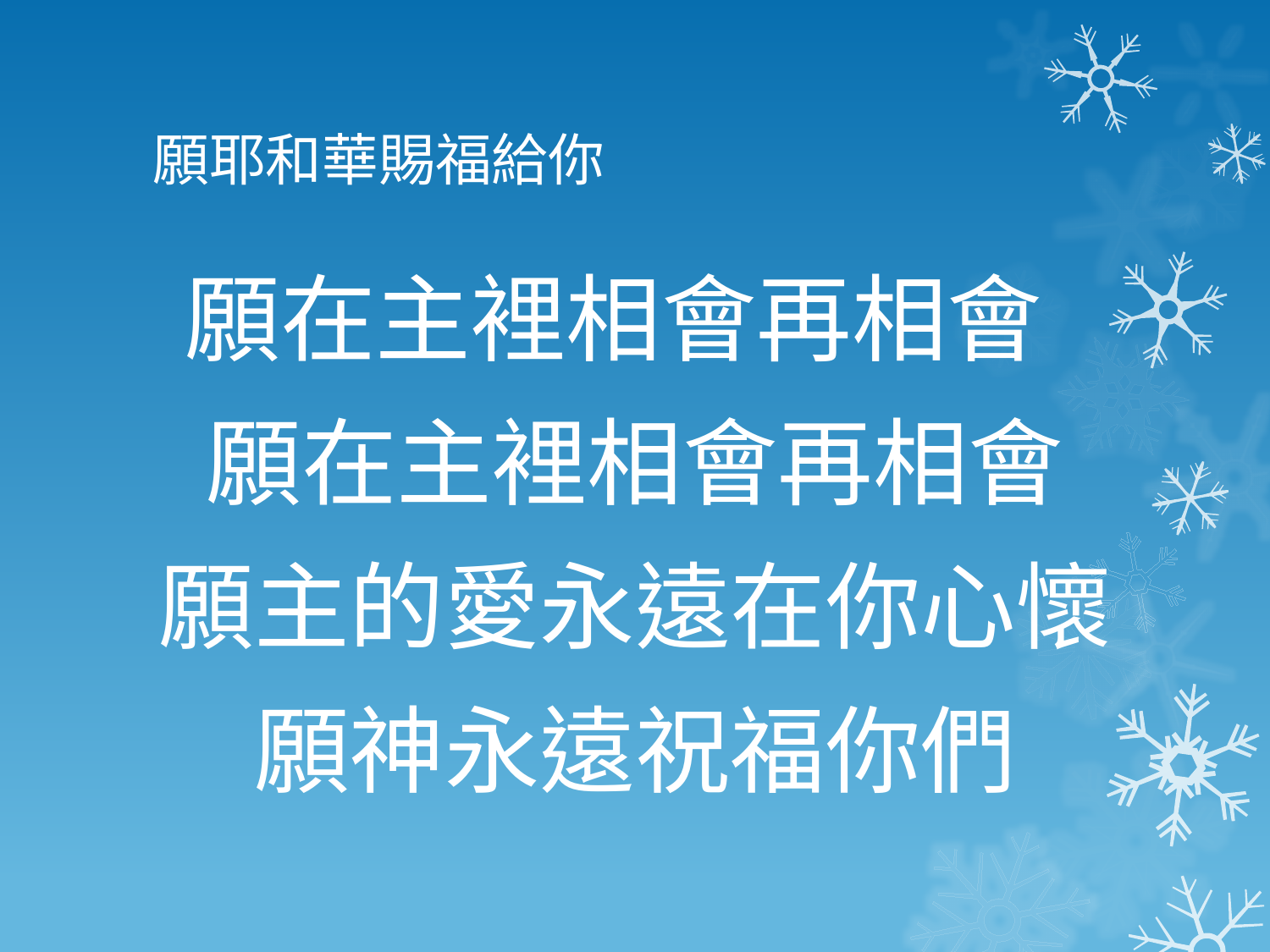

# 願耶和華賜福給你
願在主裡相會再相會
願在主裡相會再相會
願主的愛永遠在你心懷
願神永遠祝福你們